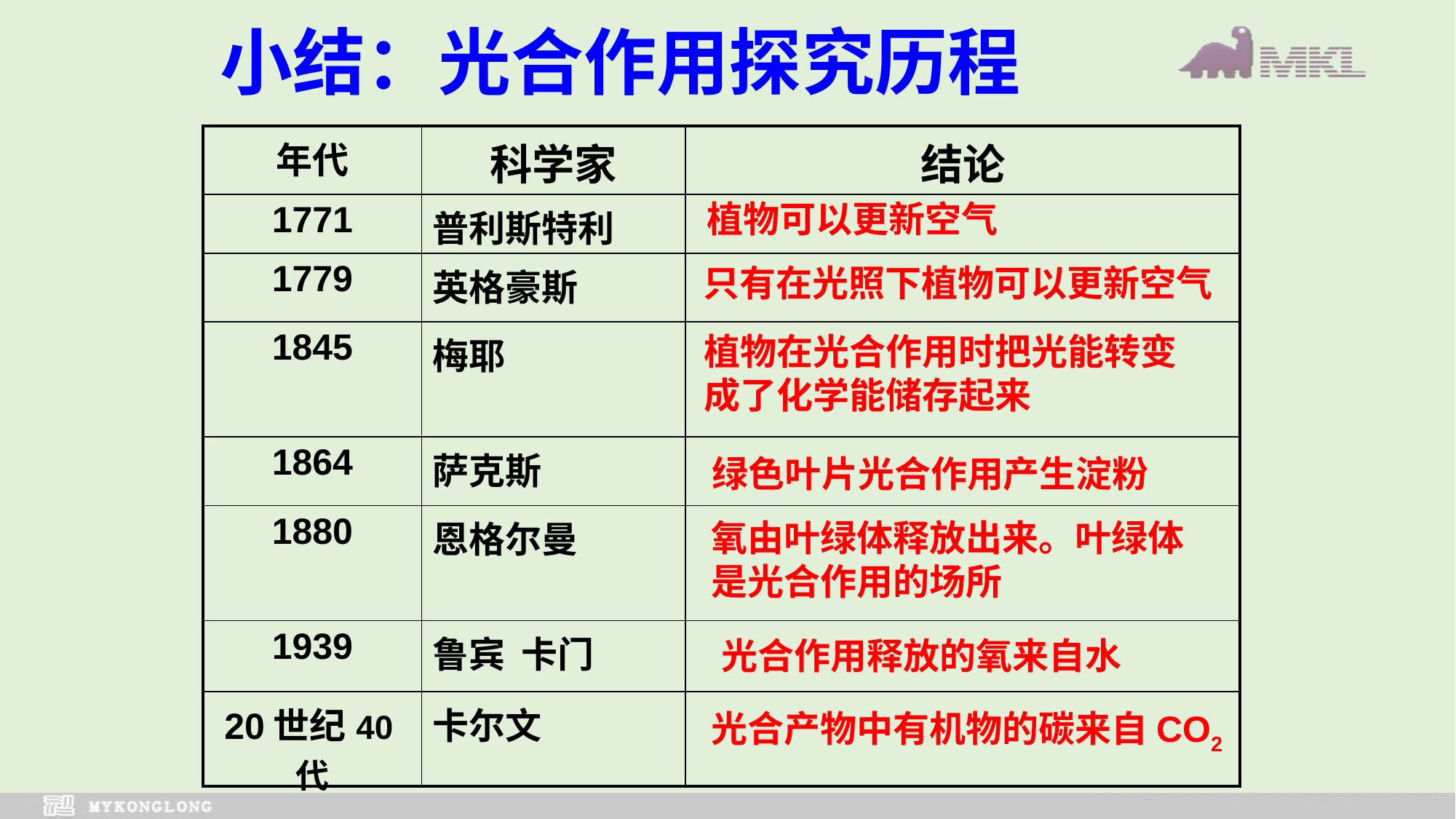

小结：光合作用探究历程
| 年代 | 科学家 | 结论 |
| --- | --- | --- |
| 1771 | 普利斯特利 |  |
| 1779 | 英格豪斯 |  |
| 1845 | 梅耶 |  |
| 1864 | 萨克斯 |  |
| 1880 | 恩格尔曼 |  |
| 1939 | 鲁宾 卡门 |  |
| 20世纪40代 | 卡尔文 |  |
植物可以更新空气
只有在光照下植物可以更新空气
植物在光合作用时把光能转变成了化学能储存起来
绿色叶片光合作用产生淀粉
氧由叶绿体释放出来。叶绿体是光合作用的场所
光合作用释放的氧来自水
光合产物中有机物的碳来自CO2